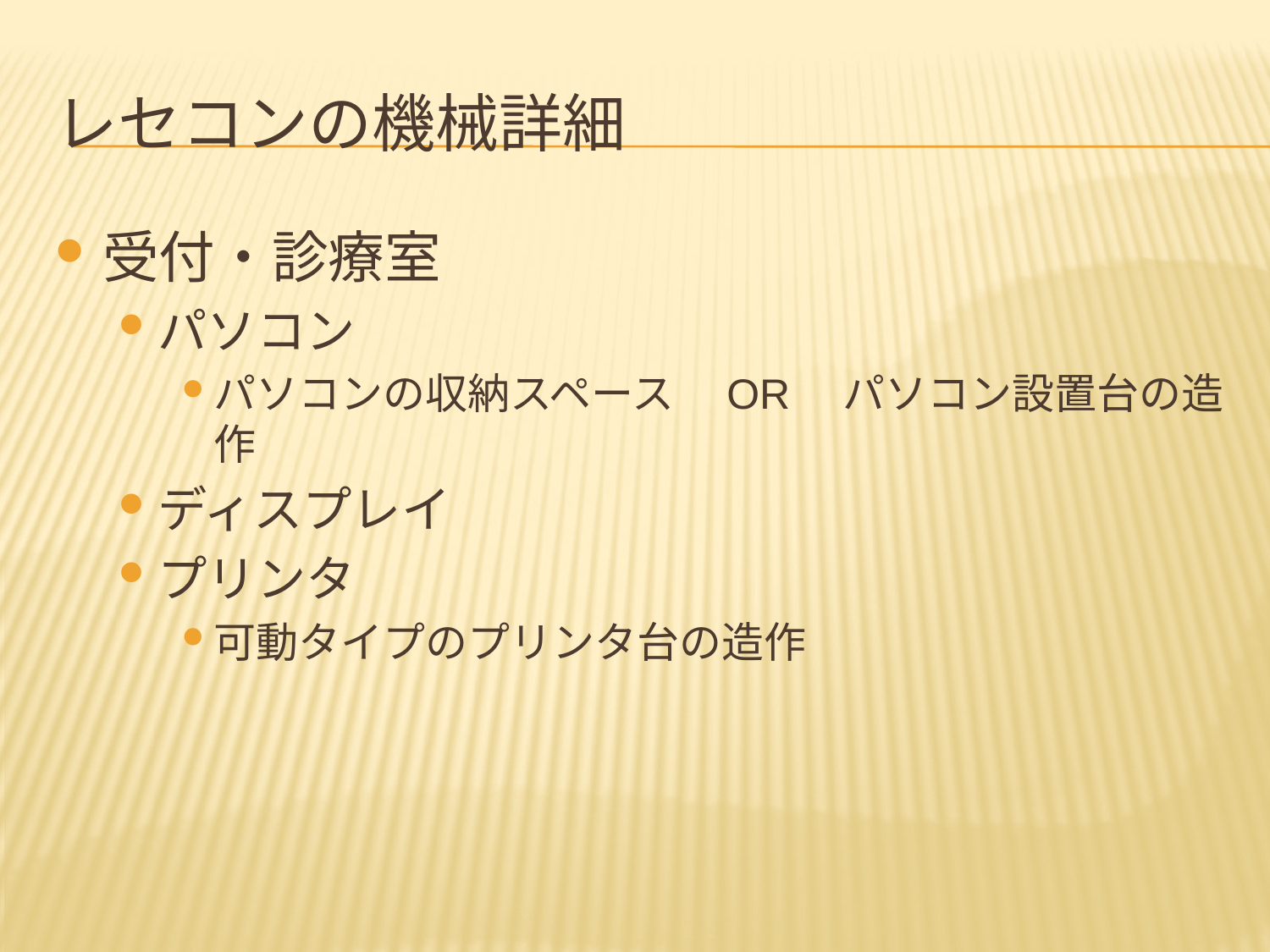

# レセコンの機械詳細
受付・診療室
パソコン
パソコンの収納スペース　OR　パソコン設置台の造作
ディスプレイ
プリンタ
可動タイプのプリンタ台の造作